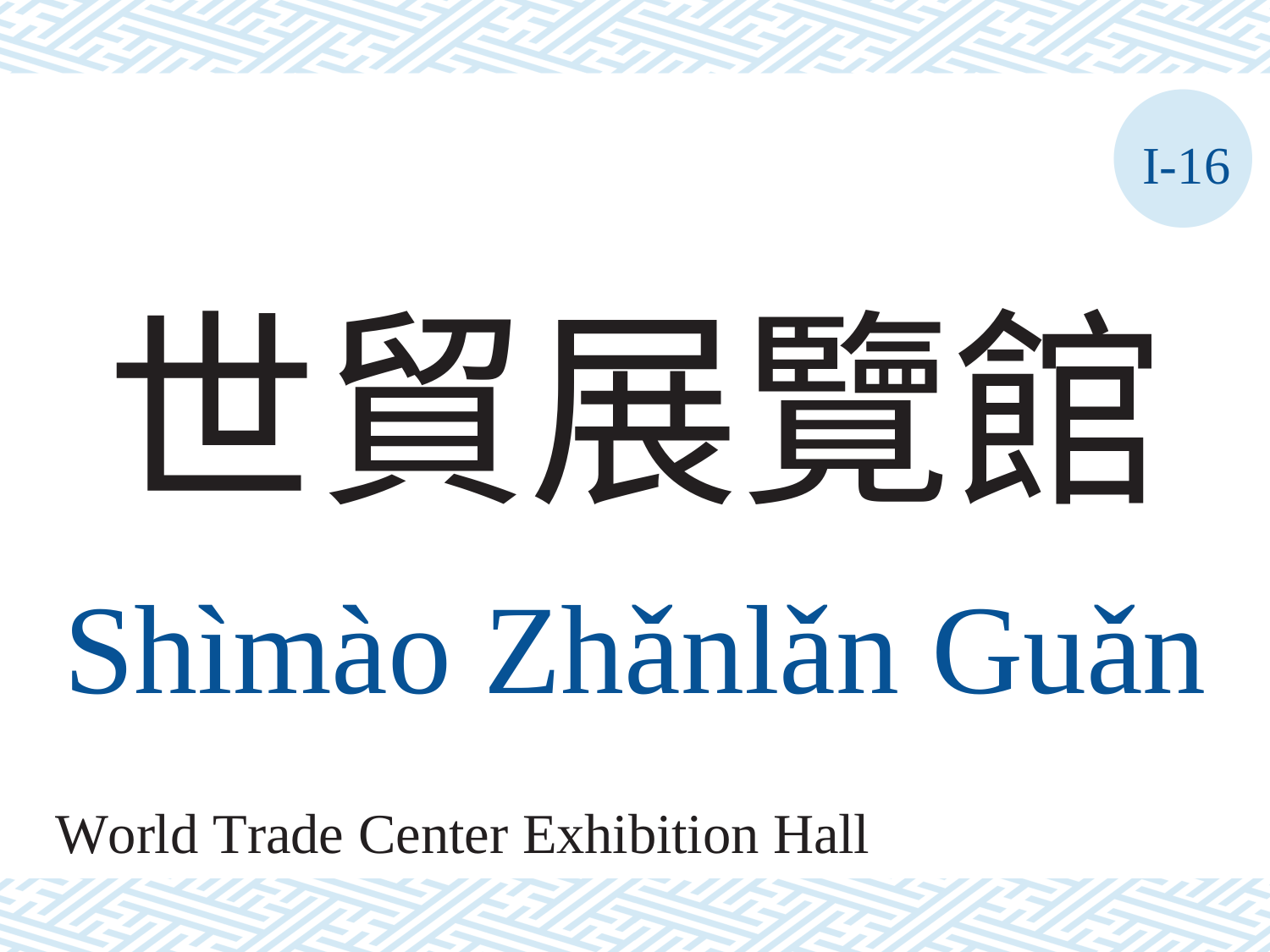

I-16
世貿展覽館
Shìmào	Zhǎnlǎn	Guǎn
World Trade Center Exhibition Hall